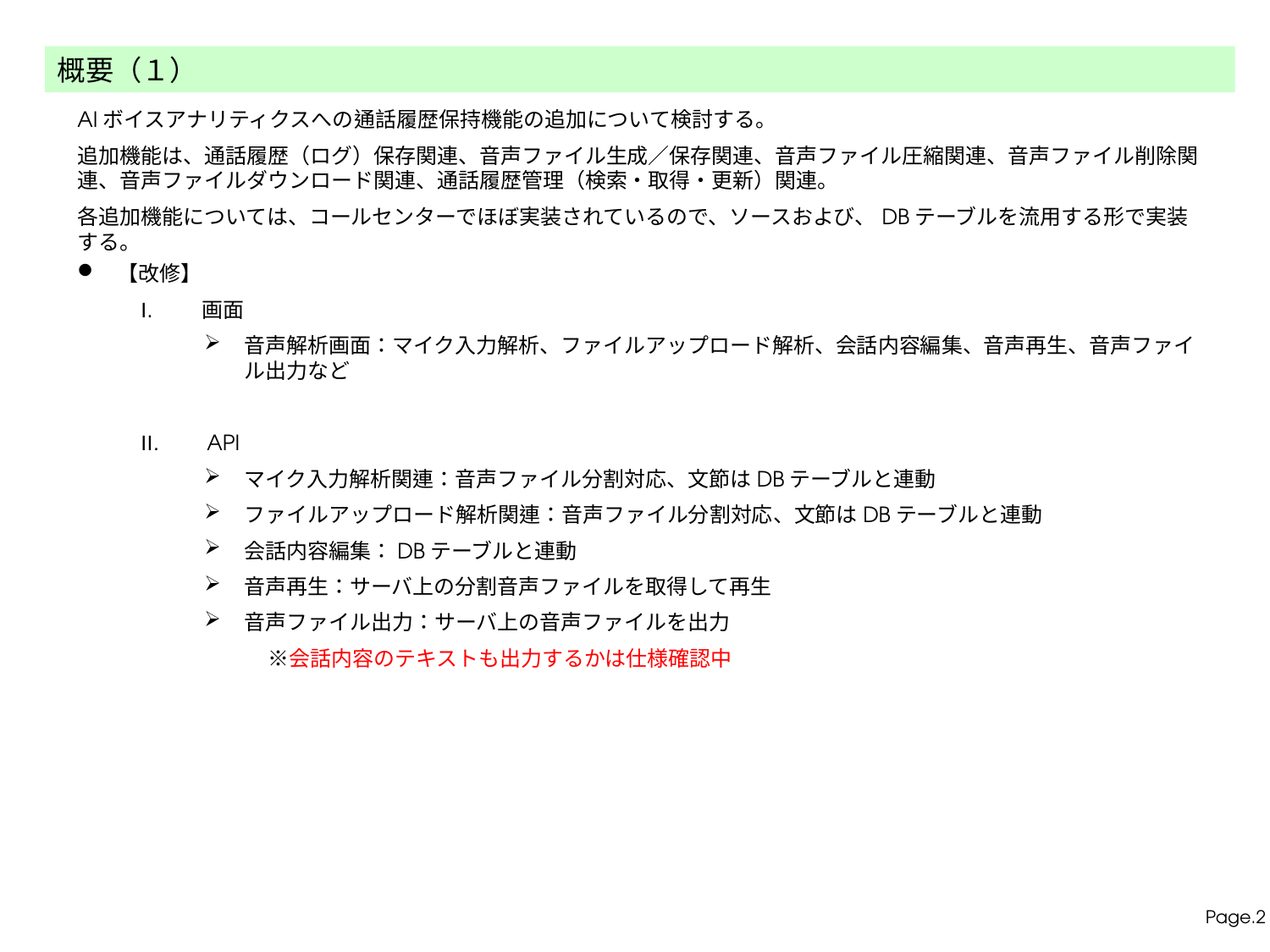

概要（１）

AIボイスアナリティクスへの通話履歴保持機能の追加について検討する。
追加機能は、通話履歴（ログ）保存関連、音声ファイル生成／保存関連、音声ファイル圧縮関連、音声ファイル削除関連、音声ファイルダウンロード関連、通話履歴管理（検索・取得・更新）関連。
各追加機能については、コールセンターでほぼ実装されているので、ソースおよび、DBテーブルを流用する形で実装する。
【改修】
　画面
音声解析画面：マイク入力解析、ファイルアップロード解析、会話内容編集、音声再生、音声ファイル出力など

　API
マイク入力解析関連：音声ファイル分割対応、文節はDBテーブルと連動
ファイルアップロード解析関連：音声ファイル分割対応、文節はDBテーブルと連動
会話内容編集：DBテーブルと連動
音声再生：サーバ上の分割音声ファイルを取得して再生
音声ファイル出力：サーバ上の音声ファイルを出力
　　　※会話内容のテキストも出力するかは仕様確認中